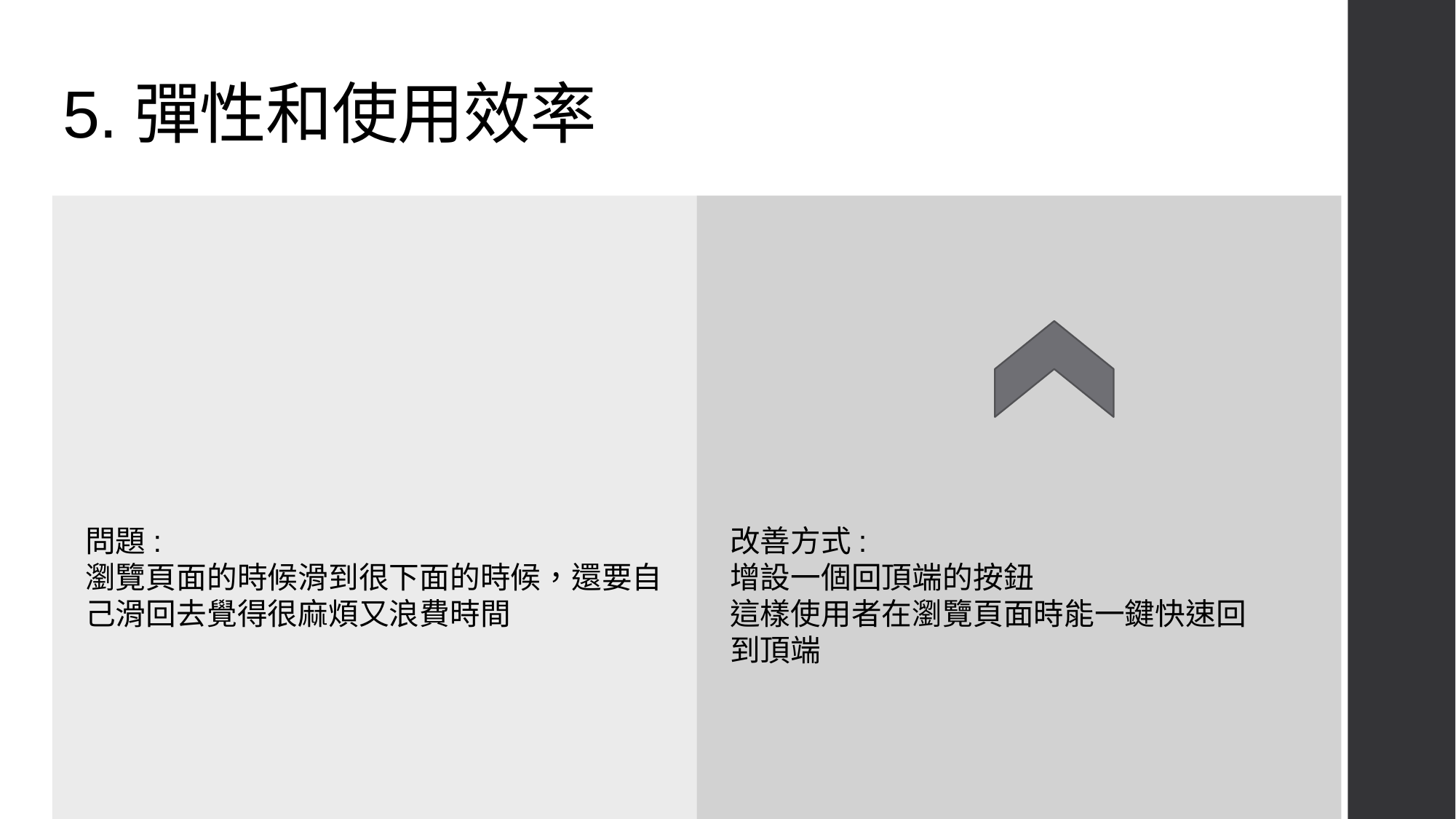

# 5.彈性和使用效率

問題:
瀏覽頁面的時候滑到很下面的時候，還要自己滑回去覺得很麻煩又浪費時間
改善方式:
增設一個回頂端的按鈕
這樣使用者在瀏覽頁面時能一鍵快速回到頂端